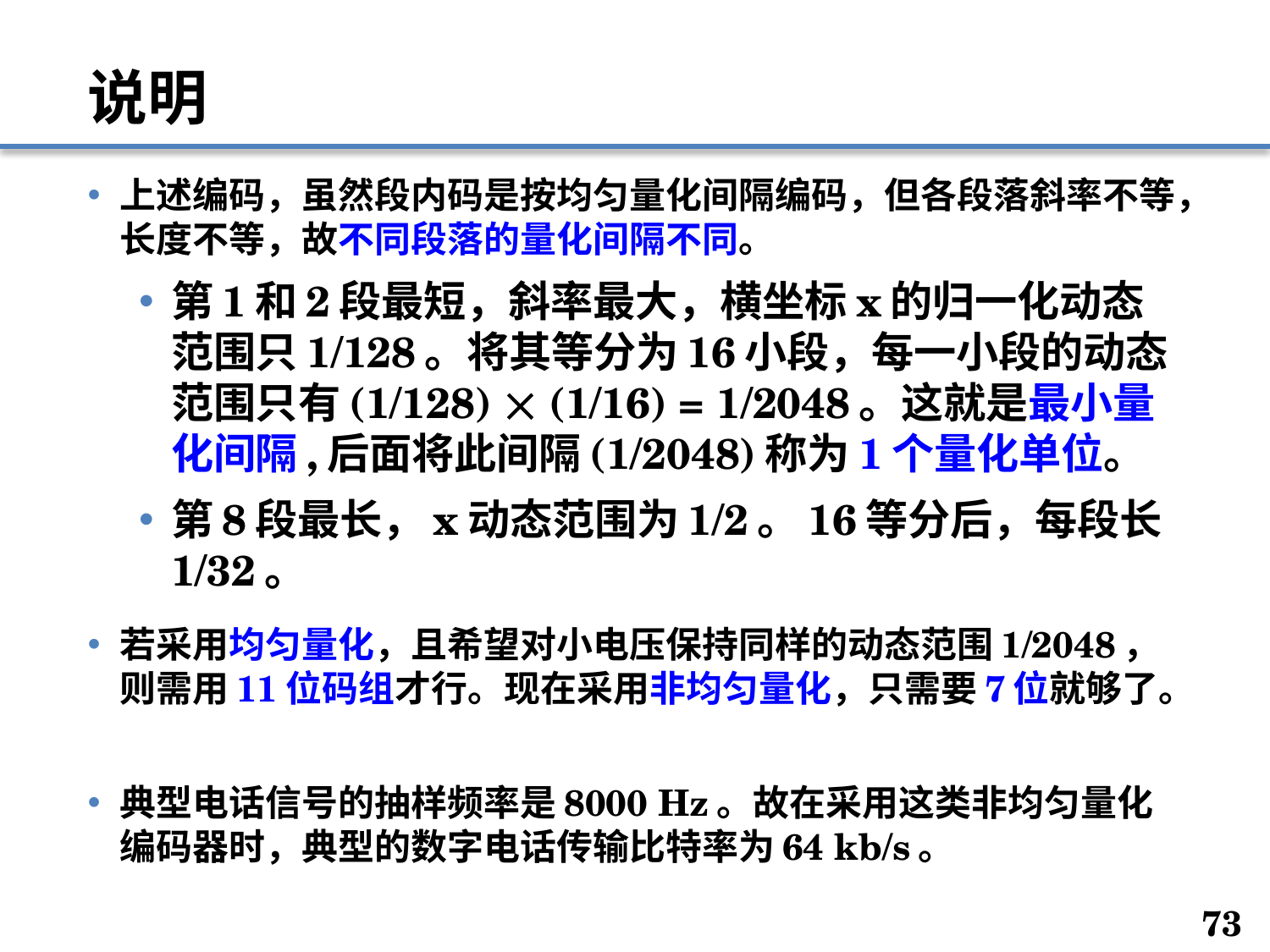

# 说明
上述编码，虽然段内码是按均匀量化间隔编码，但各段落斜率不等，长度不等，故不同段落的量化间隔不同。
第1和2段最短，斜率最大，横坐标x的归一化动态范围只1/128。将其等分为16小段，每一小段的动态范围只有(1/128) × (1/16) = 1/2048。这就是最小量化间隔,后面将此间隔(1/2048)称为1个量化单位。
第8段最长，x动态范围为1/2。16等分后，每段长1/32。
若采用均匀量化，且希望对小电压保持同样的动态范围1/2048，则需用11位码组才行。现在采用非均匀量化，只需要7位就够了。
典型电话信号的抽样频率是8000 Hz。故在采用这类非均匀量化编码器时，典型的数字电话传输比特率为64 kb/s。
73